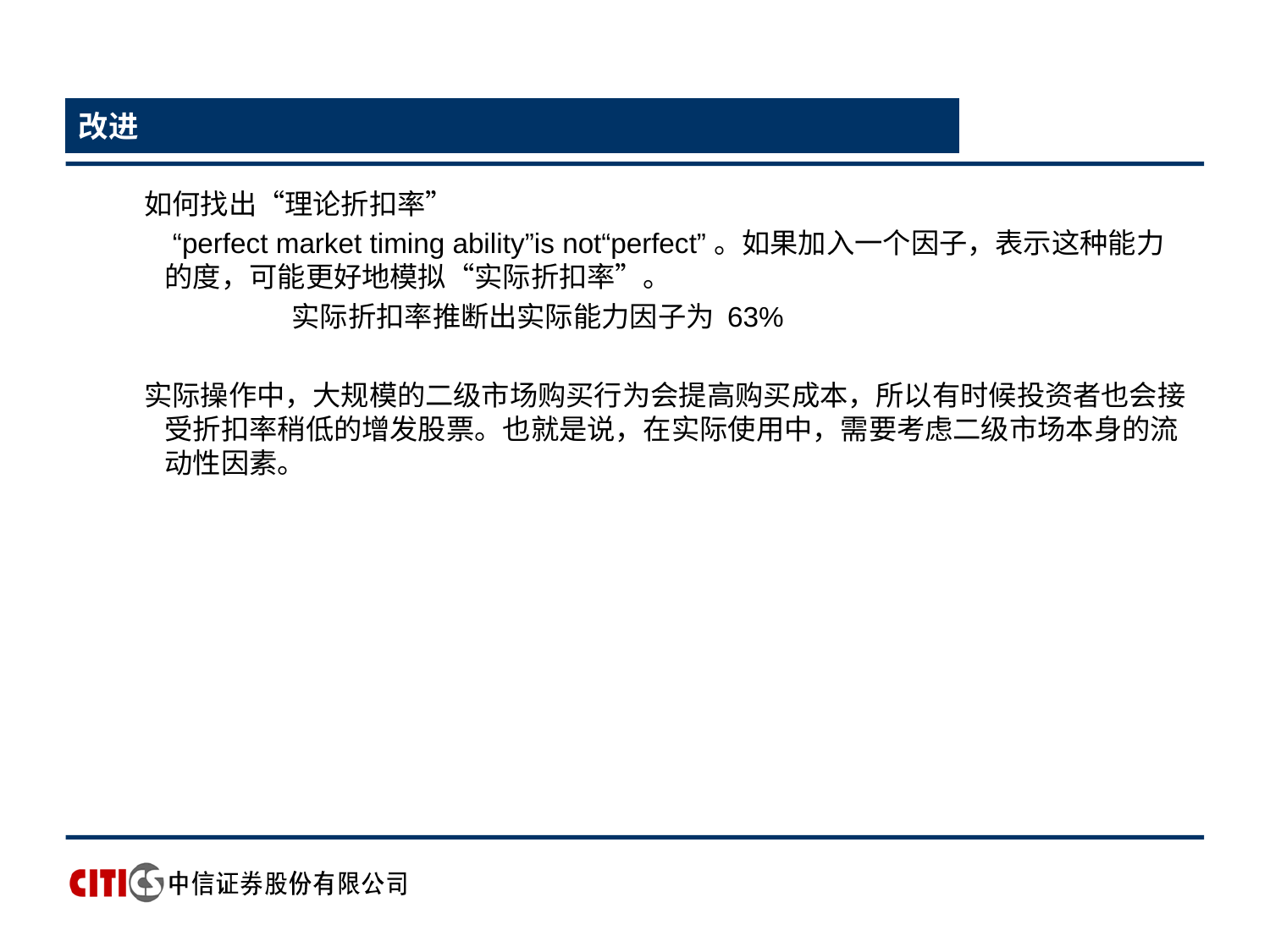

# 改进
如何找出“理论折扣率”
	 “perfect market timing ability”is not“perfect”。如果加入一个因子，表示这种能力的度，可能更好地模拟“实际折扣率”。
		实际折扣率推断出实际能力因子为 63%

实际操作中，大规模的二级市场购买行为会提高购买成本，所以有时候投资者也会接受折扣率稍低的增发股票。也就是说，在实际使用中，需要考虑二级市场本身的流动性因素。